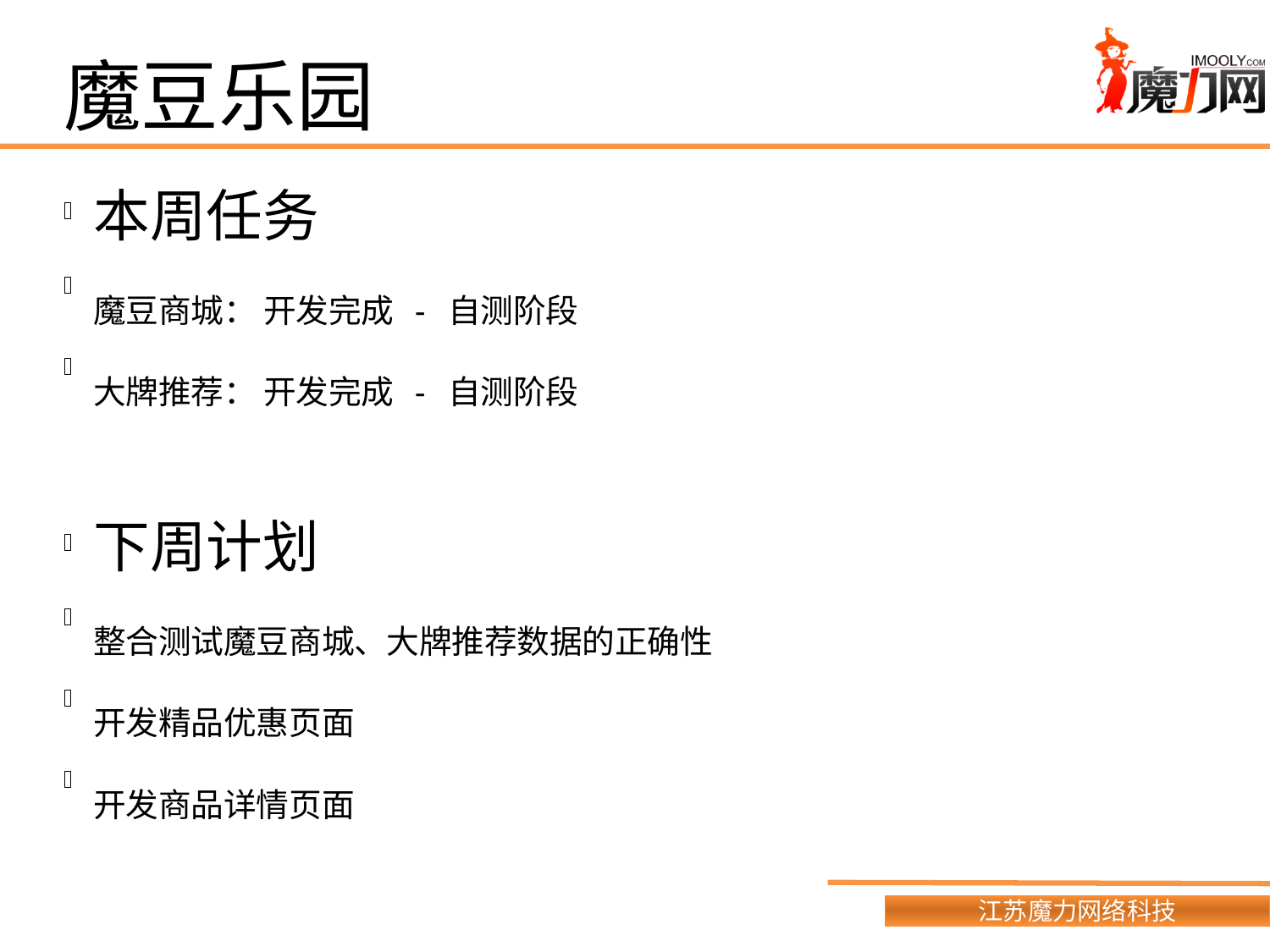

魔豆乐园

本周任务
魔豆商城： 开发完成 - 自测阶段
大牌推荐： 开发完成 - 自测阶段

下周计划
整合测试魔豆商城、大牌推荐数据的正确性
开发精品优惠页面
开发商品详情页面